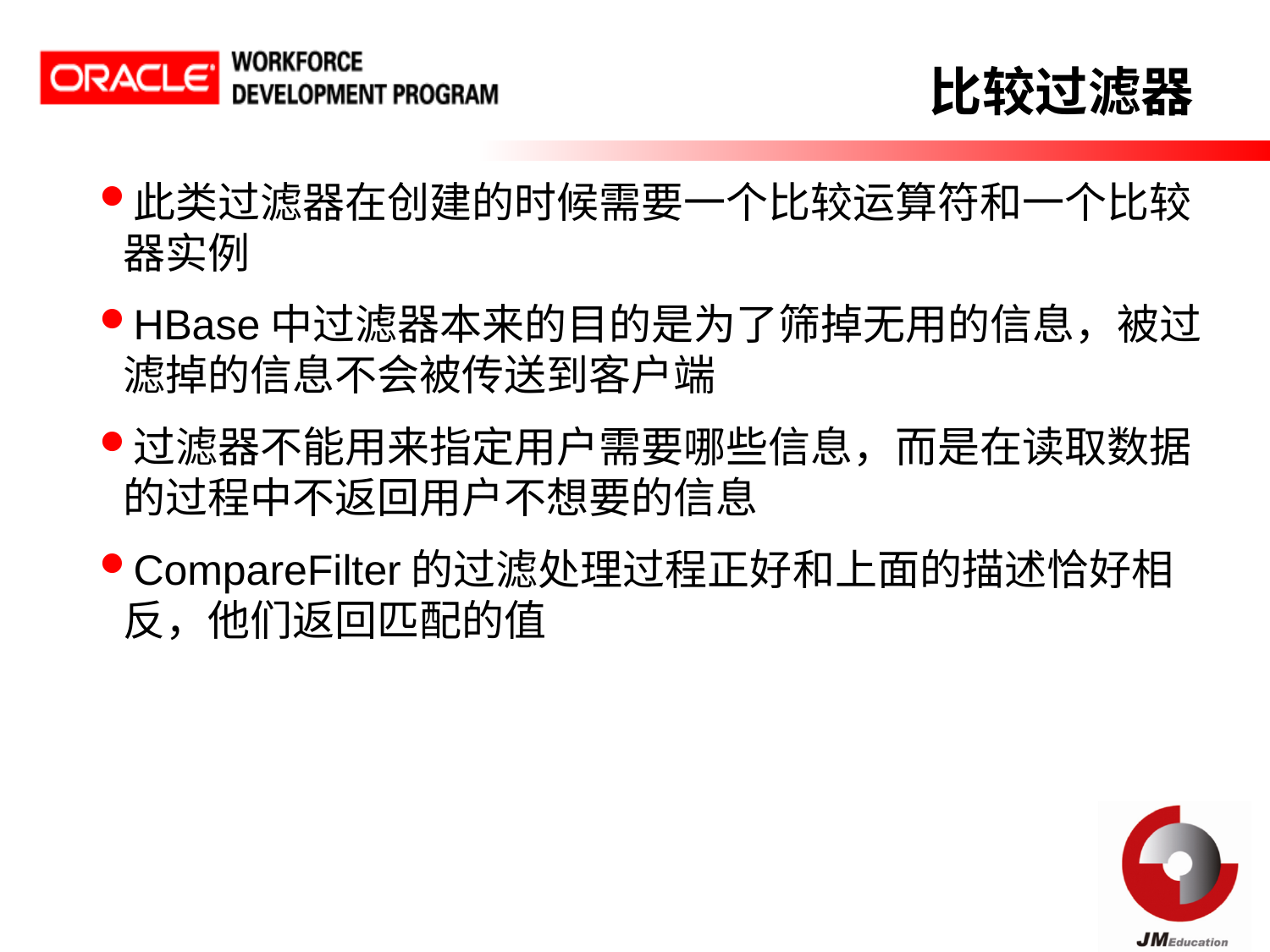

比较过滤器
此类过滤器在创建的时候需要一个比较运算符和一个比较器实例
HBase中过滤器本来的目的是为了筛掉无用的信息，被过滤掉的信息不会被传送到客户端
过滤器不能用来指定用户需要哪些信息，而是在读取数据的过程中不返回用户不想要的信息
CompareFilter的过滤处理过程正好和上面的描述恰好相反，他们返回匹配的值